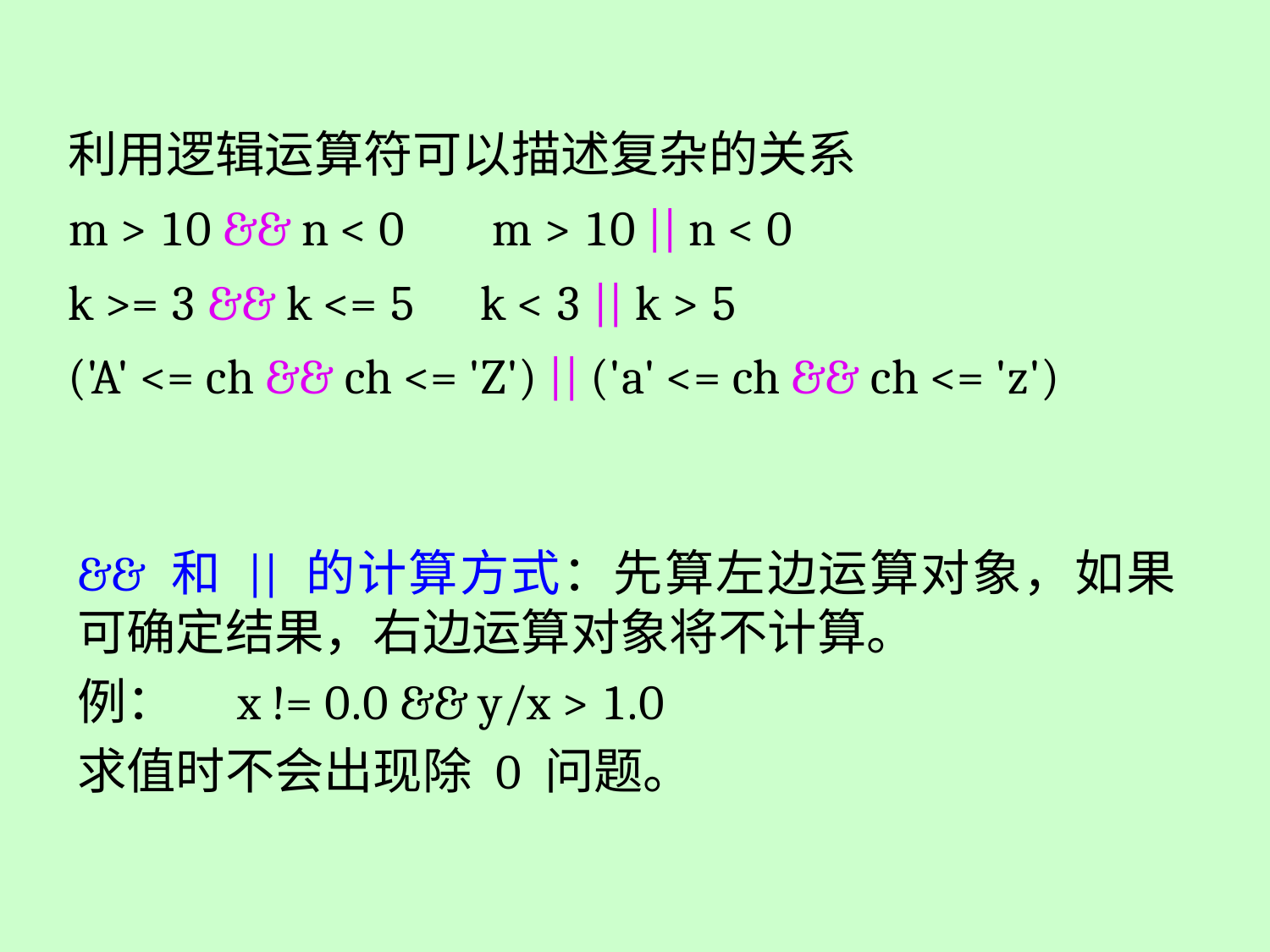

利用逻辑运算符可以描述复杂的关系
m > 10 && n < 0        m > 10 || n < 0
k >= 3 && k <= 5      k < 3 || k > 5
('A' <= ch && ch <= 'Z') || ('a' <= ch && ch <= 'z')
&& 和 || 的计算方式：先算左边运算对象，如果可确定结果，右边运算对象将不计算。
例：　x != 0.0 && y/x > 1.0
求值时不会出现除 0 问题。

58